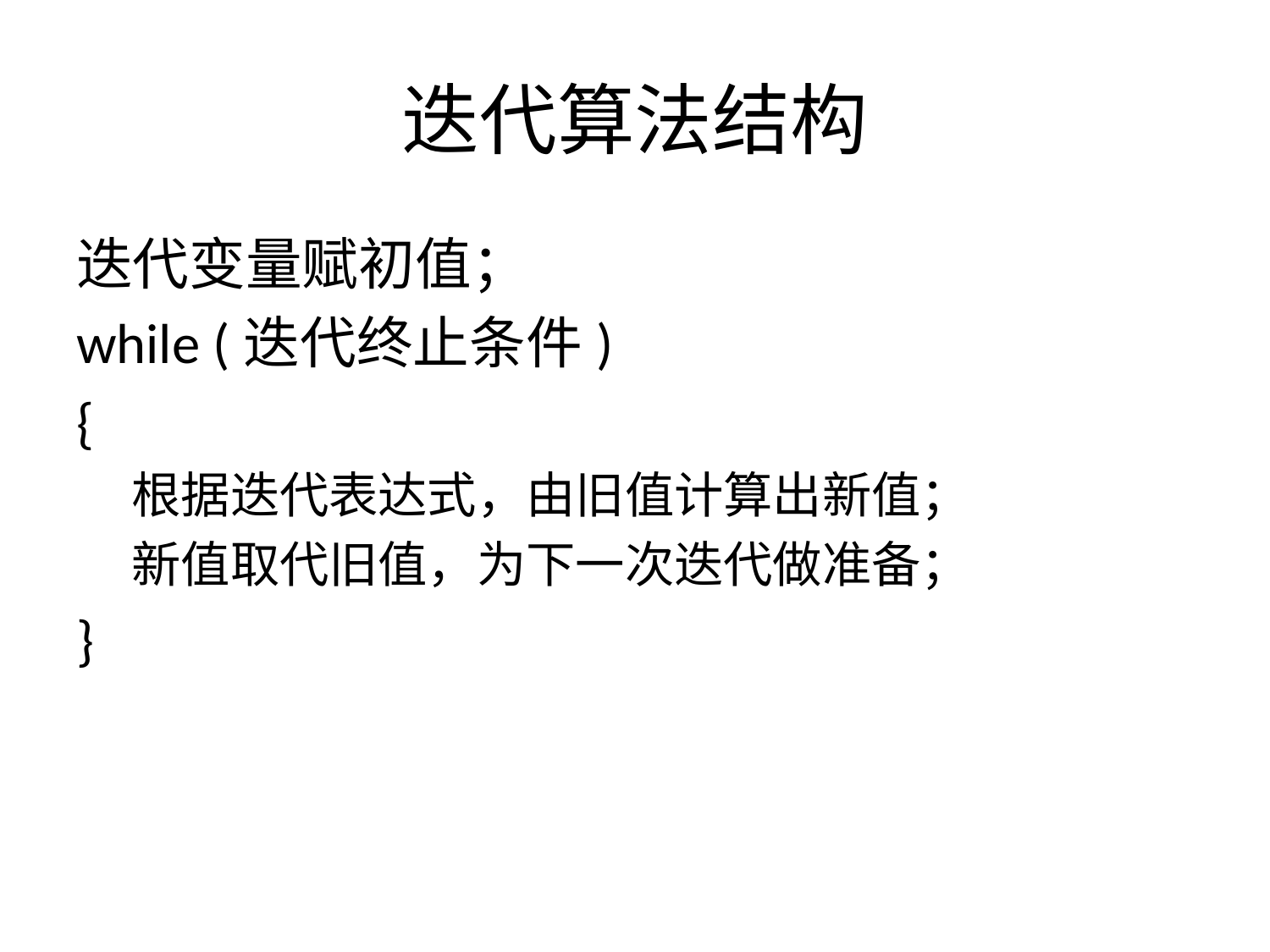

# 迭代算法结构
迭代变量赋初值；
while (迭代终止条件)
{
根据迭代表达式，由旧值计算出新值；
新值取代旧值，为下一次迭代做准备；
}